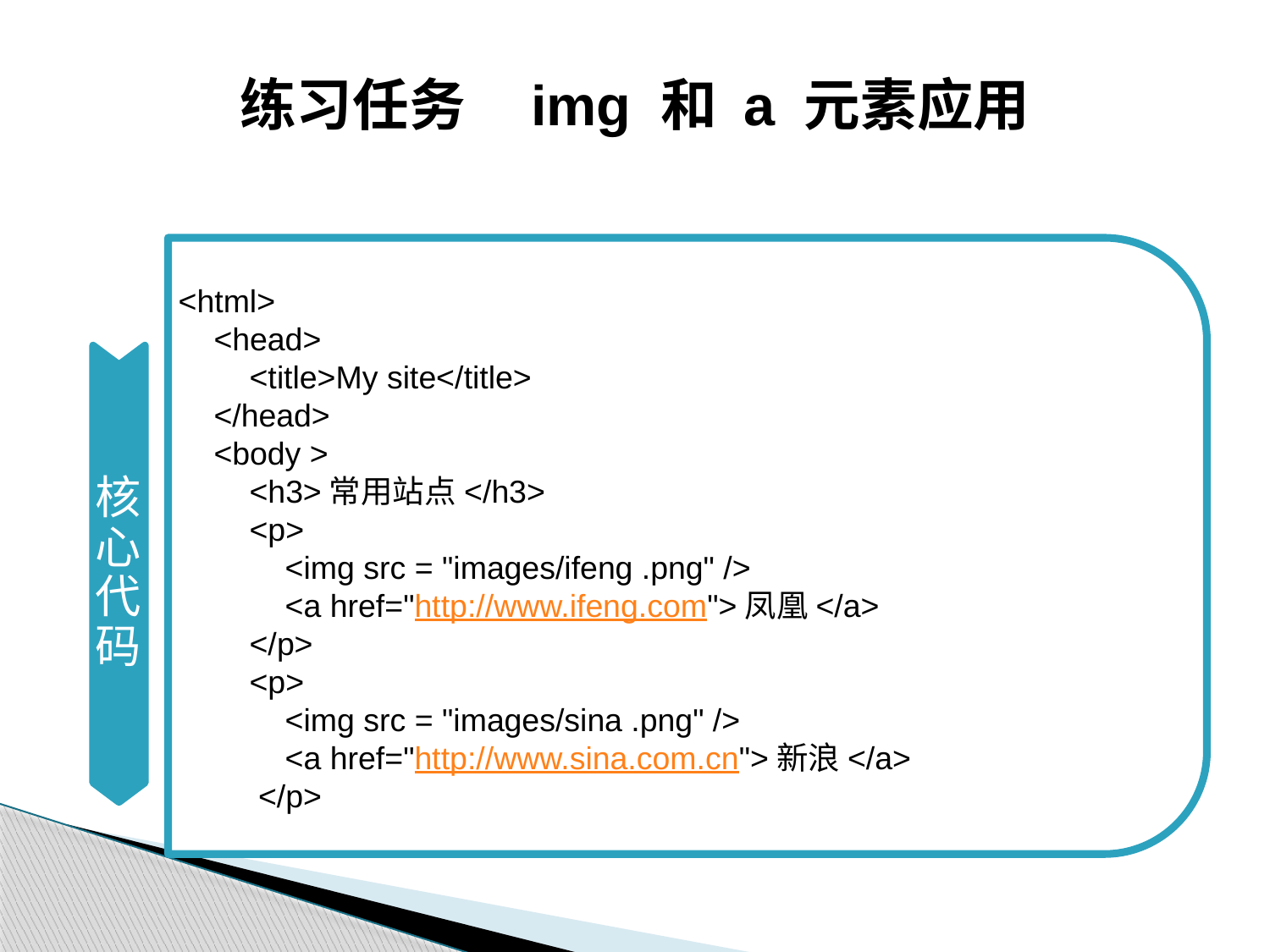

# 练习任务    img 和 a 元素应用

核心代码
<html>
    <head>
        <title>My site</title>
    </head>
    <body >
        <h3>常用站点</h3>
        <p>
            <img src = "images/ifeng .png" />
            <a href="http://www.ifeng.com">凤凰</a>
        </p>
        <p>
            <img src = "images/sina .png" />
            <a href="http://www.sina.com.cn">新浪</a>
         </p>